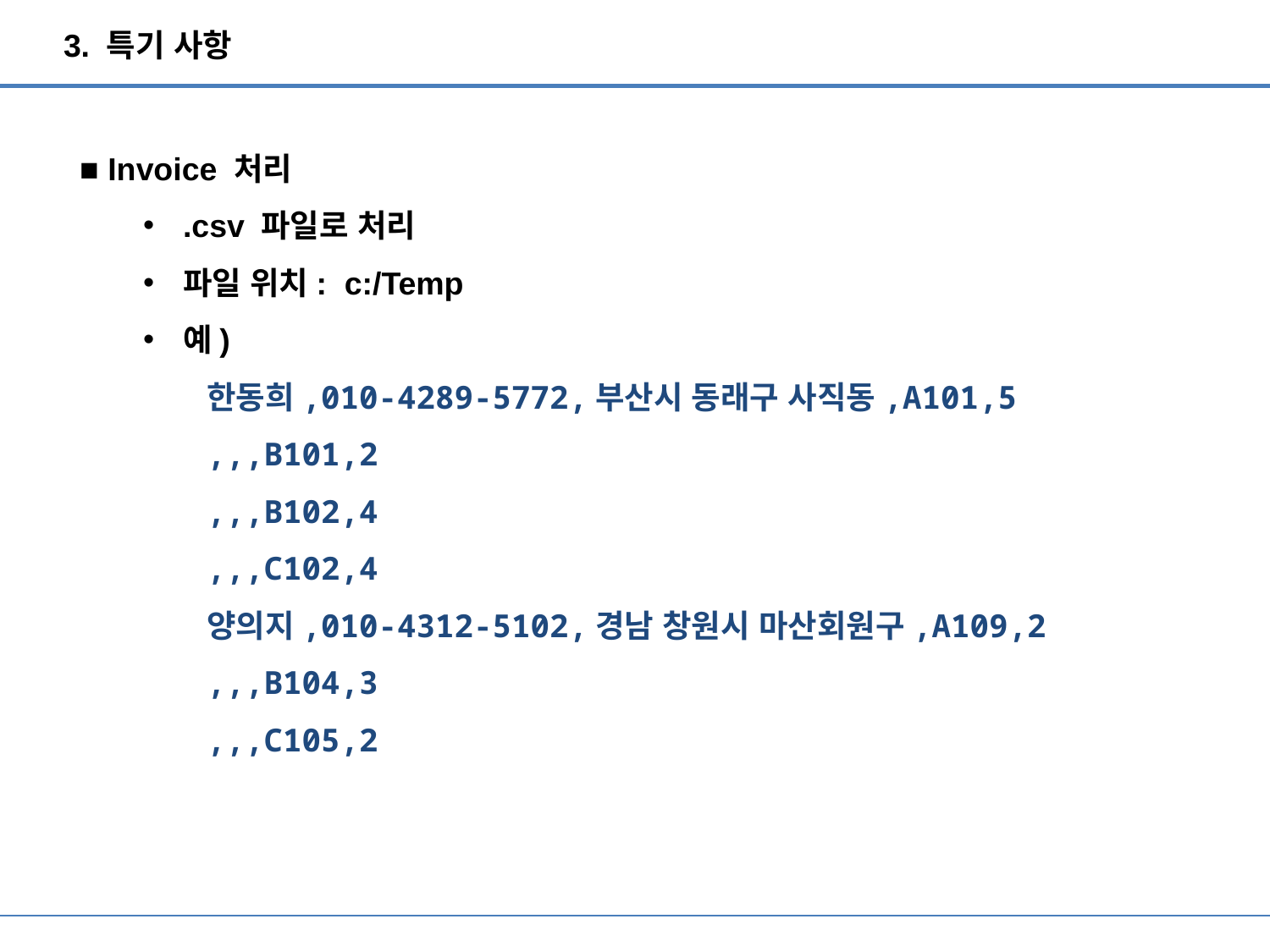

3. 특기 사항
■ Invoice 처리
.csv 파일로 처리
파일 위치:  c:/Temp
예)
한동희,010-4289-5772,부산시 동래구 사직동,A101,5
,,,B101,2
,,,B102,4
,,,C102,4
양의지,010-4312-5102,경남 창원시 마산회원구,A109,2
,,,B104,3
,,,C105,2